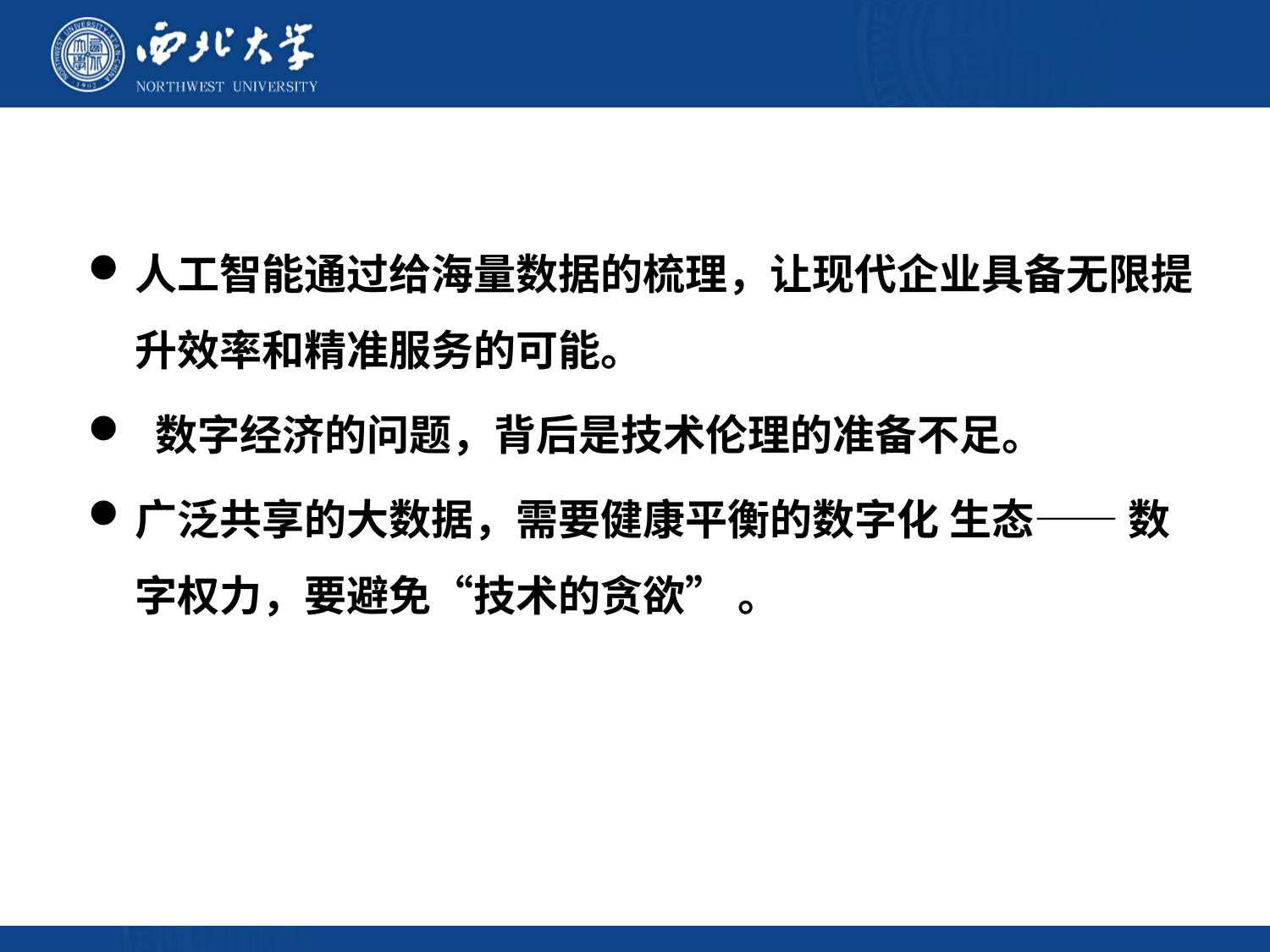

人工智能通过给海量数据的梳理，让现代企业具备无限提升效率和精准服务的可能。
 数字经济的问题，背后是技术伦理的准备不足。
广泛共享的大数据，需要健康平衡的数字化 生态—— 数字权力，要避免“技术的贪欲” 。